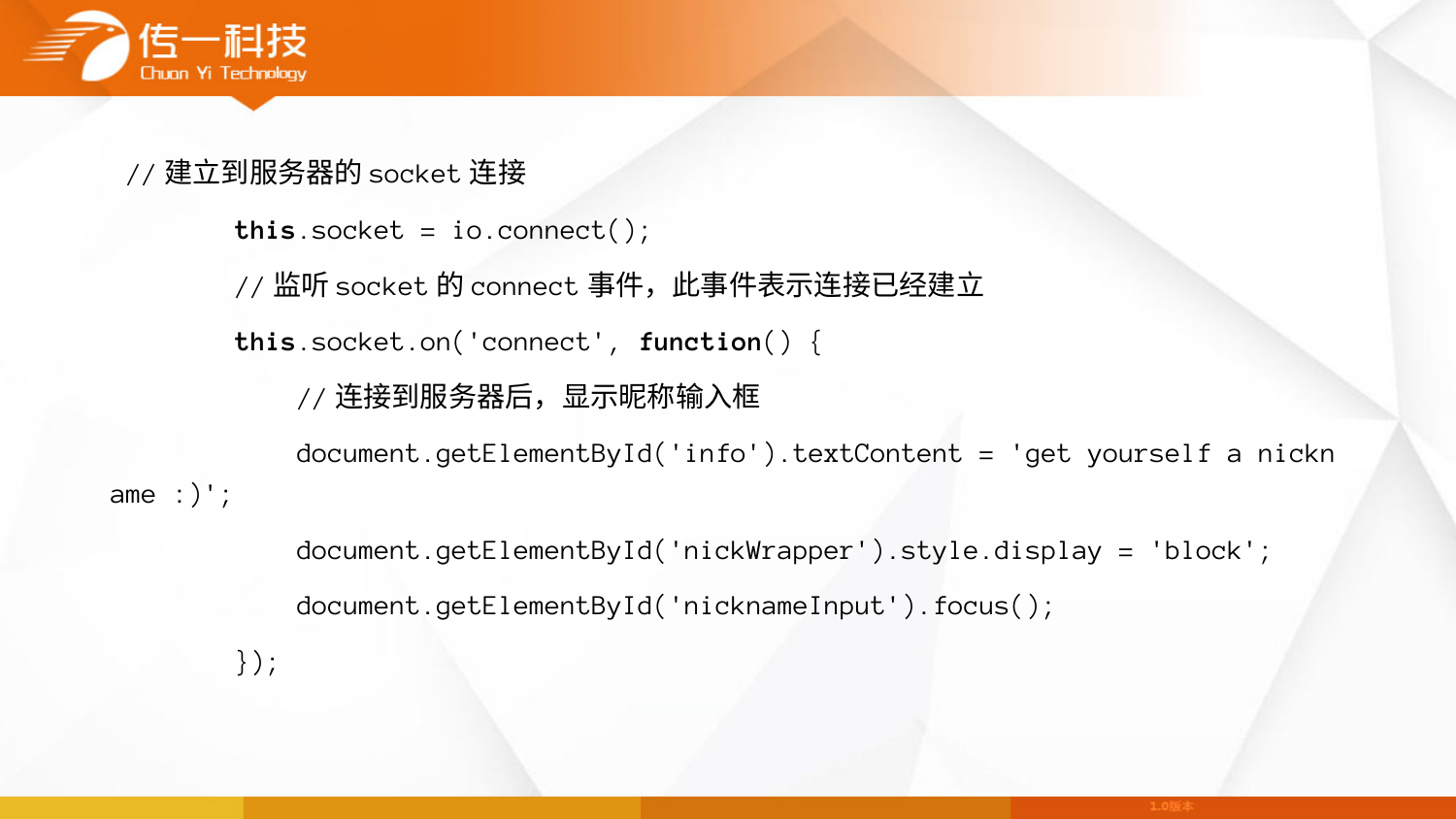

#
 //建立到服务器的socket连接
        this.socket = io.connect();
        //监听socket的connect事件，此事件表示连接已经建立
        this.socket.on('connect', function() {
            //连接到服务器后，显示昵称输入框
            document.getElementById('info').textContent = 'get yourself a nickname :)';
            document.getElementById('nickWrapper').style.display = 'block';
            document.getElementById('nicknameInput').focus();
        });